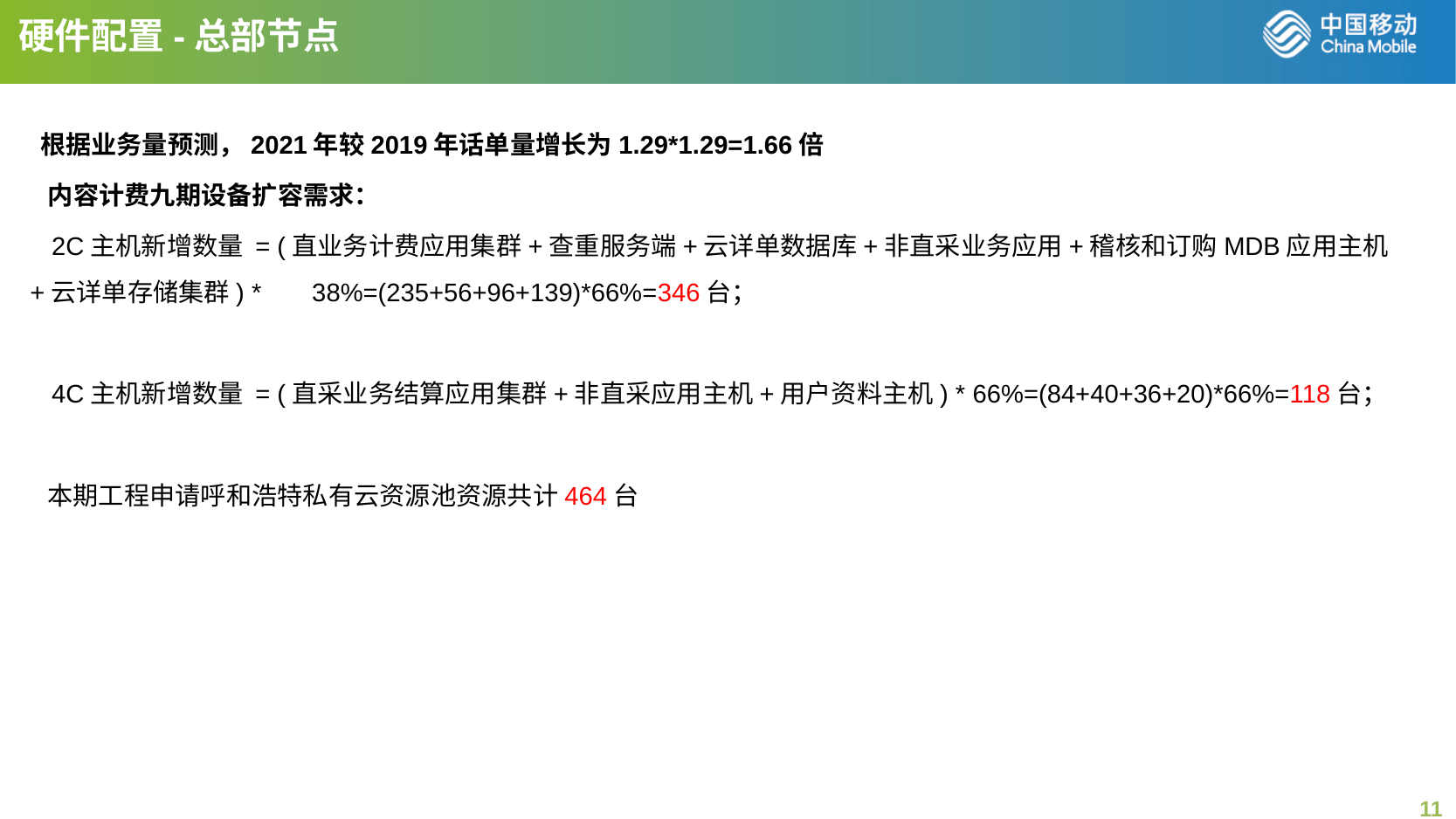

# 硬件配置-总部节点

 根据业务量预测，2021年较2019年话单量增长为1.29*1.29=1.66倍
  内容计费九期设备扩容需求：
   2C主机新增数量 = (直业务计费应用集群+查重服务端+云详单数据库+非直采业务应用+稽核和订购MDB应用主机 +云详单存储集群) *       38%=(235+56+96+139)*66%=346台；

   4C主机新增数量 = (直采业务结算应用集群+非直采应用主机+用户资料主机) * 66%=(84+40+36+20)*66%=118台；

  本期工程申请呼和浩特私有云资源池资源共计464台